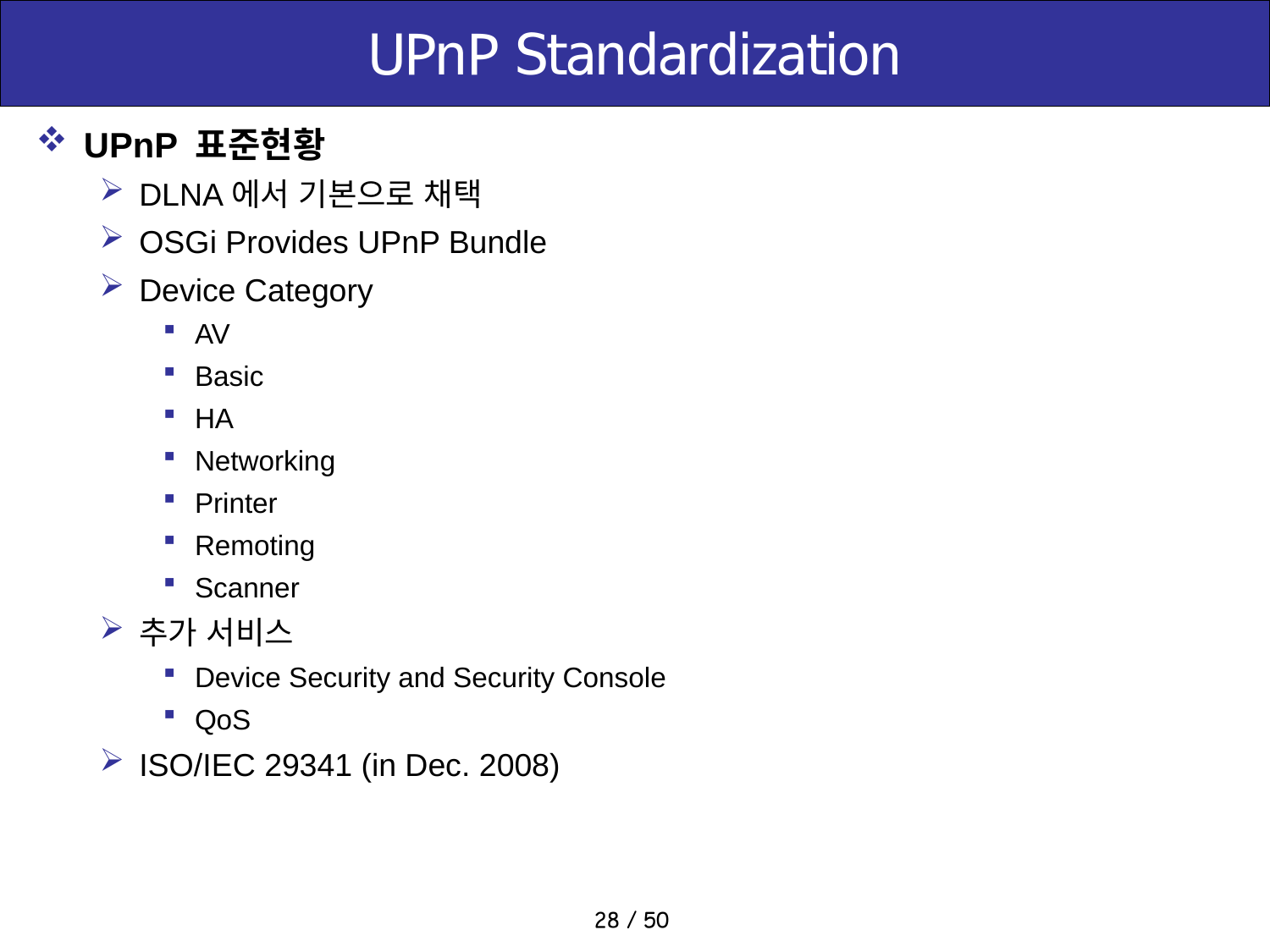

# UPnP Standardization
UPnP 표준현황
DLNA에서 기본으로 채택
OSGi Provides UPnP Bundle
Device Category
AV
Basic
HA
Networking
Printer
Remoting
Scanner
추가 서비스
Device Security and Security Console
QoS
ISO/IEC 29341 (in Dec. 2008)

28 / 50